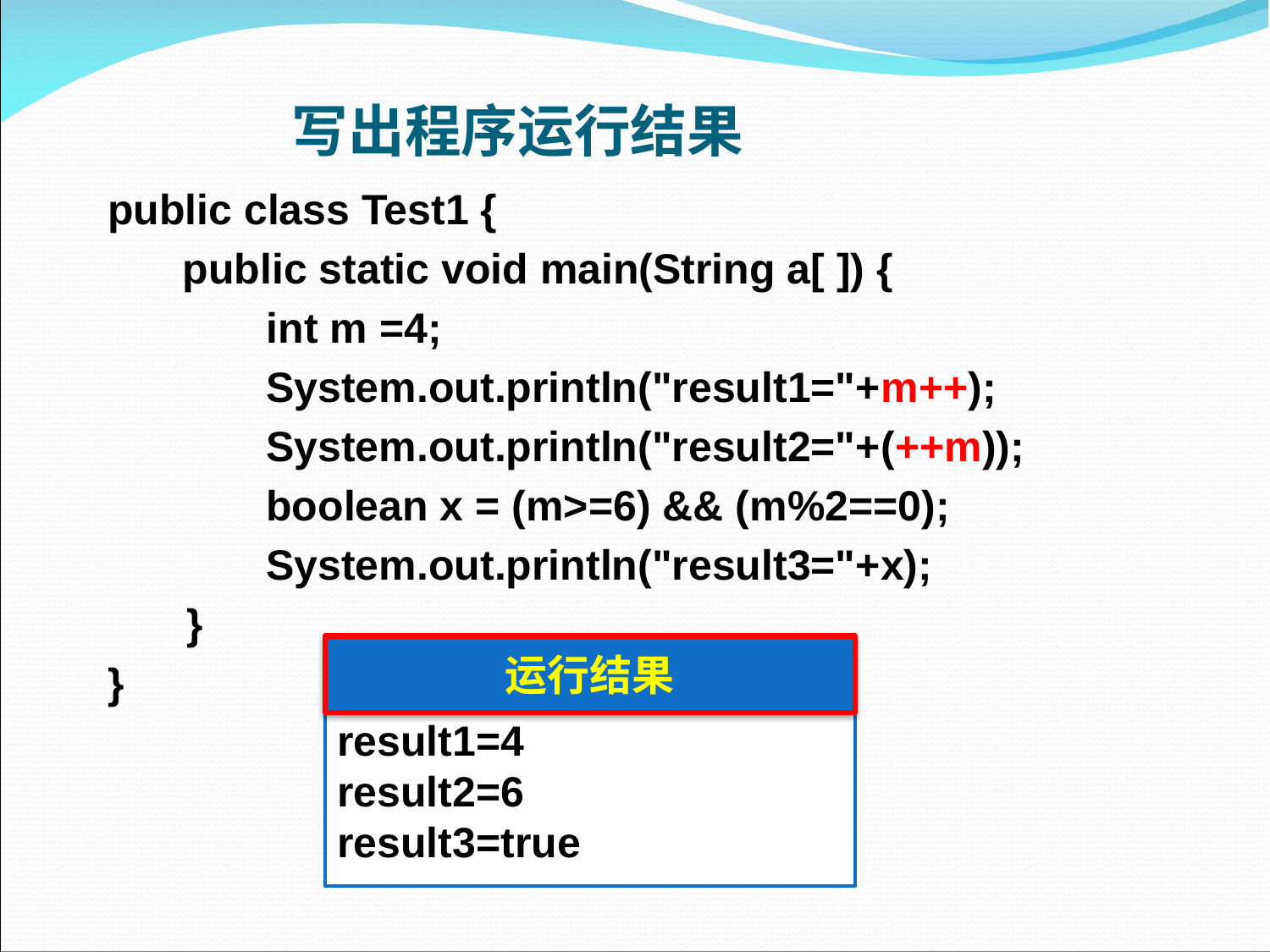

# 写出程序运行结果
public class Test1 {
  public static void main(String a[ ]) {
    int m =4;
    System.out.println("result1="+m++);
    System.out.println("result2="+(++m));
    boolean x = (m>=6) && (m%2==0);
    System.out.println("result3="+x);
  }
}

运行结果

result1=4
result2=6
result3=true